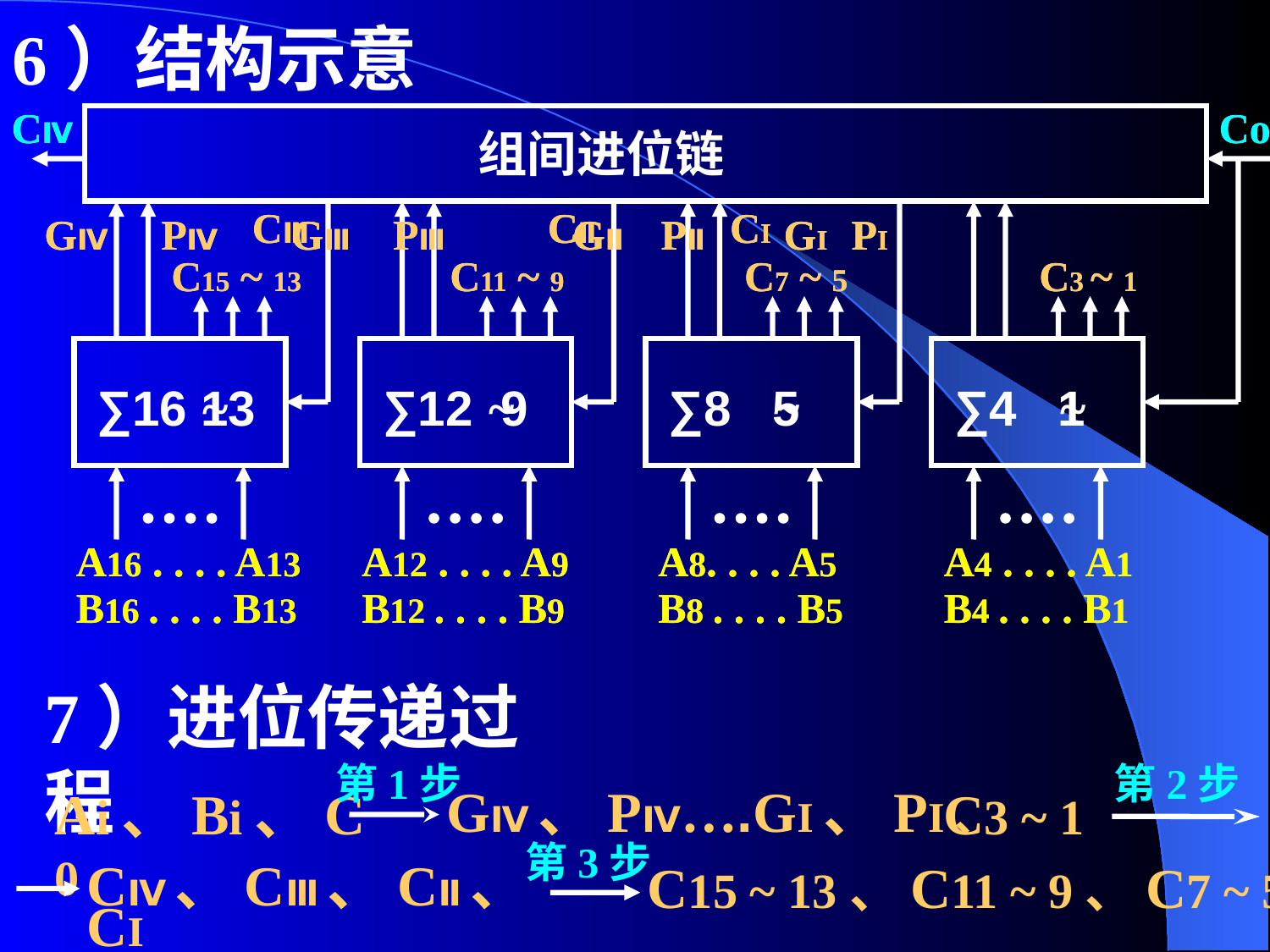

6）结构示意
CⅣ
CⅣ
Co
Co

组间进位链

∑16 13
~

∑12  9
~

∑8   5
~

∑4   1
~

  CⅢ               CⅡ                 CI
  CⅢ               CⅡ                 CI
GⅣ     PⅣ         GⅢ    PⅢ            GⅡ    PⅡ          GI  PI
GⅣ     PⅣ         GⅢ    PⅢ            GⅡ    PⅡ          GI  PI
C15 ~ 13              C11 ~ 9                 C7 ~ 5
C15 ~ 13              C11 ~ 9                 C7 ~ 5
 C3 ~ 1
 C3 ~ 1
A16 . . . . A13
B16 . . . . B13
A12 . . . . A9
B12 . . . . B9
A8. . . . A5
B8 . . . . B5
A4 . . . . A1
B4 . . . . B1
A16 . . . . A13
B16 . . . . B13
A12 . . . . A9
B12 . . . . B9
A8. . . . A5
B8 . . . . B5
A4 . . . . A1
B4 . . . . B1
7）进位传递过程
第1步
第2步
Ai、Bi、C0
C3 ~ 1
GⅣ、PⅣ….GI、PI、

第3步
C15 ~ 13、C11 ~ 9、C7 ~ 5
CⅣ、CⅢ、CⅡ、CI